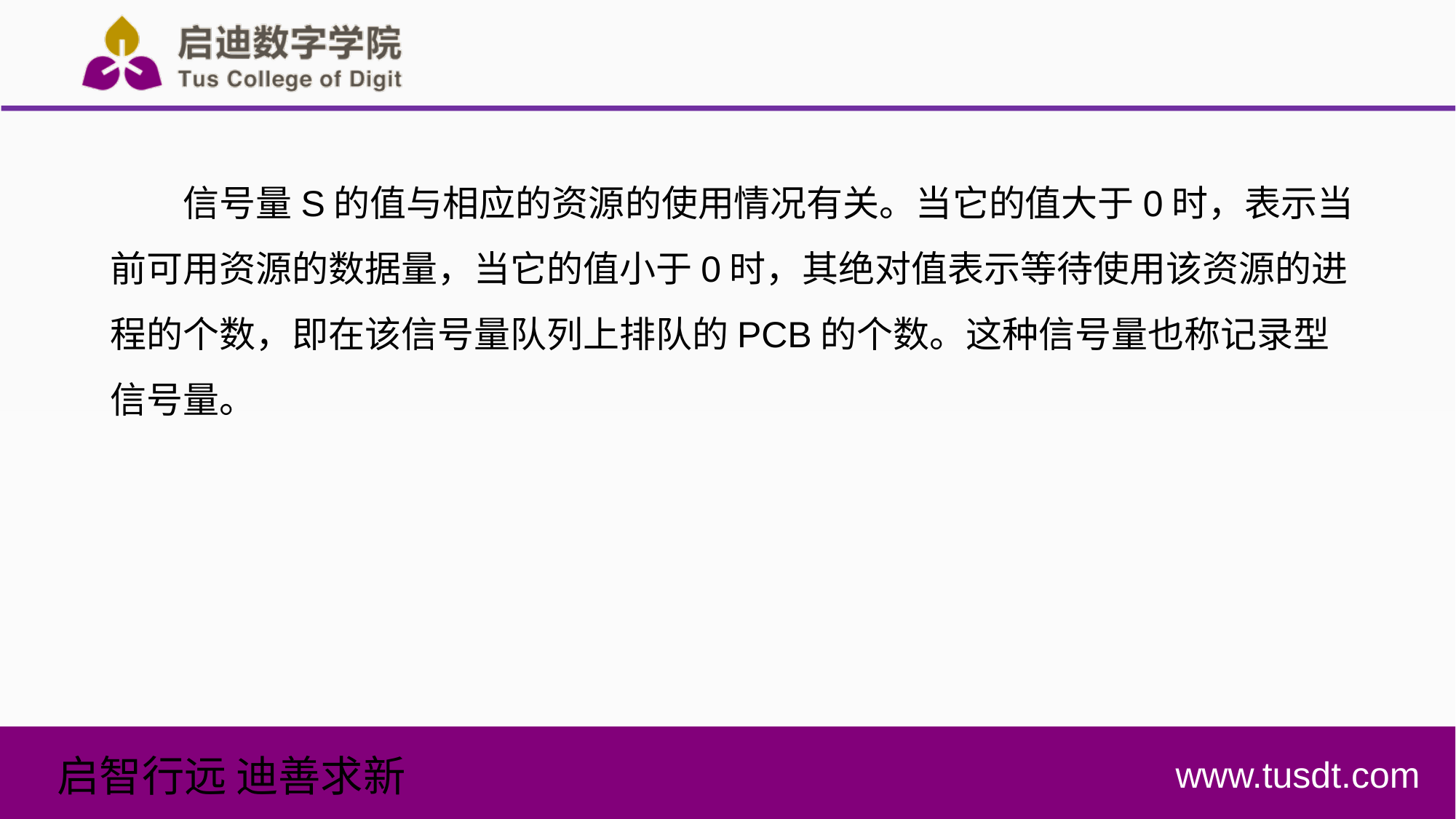

信号量S的值与相应的资源的使用情况有关。当它的值大于0时，表示当前可用资源的数据量，当它的值小于0时，其绝对值表示等待使用该资源的进程的个数，即在该信号量队列上排队的PCB的个数。这种信号量也称记录型信号量。